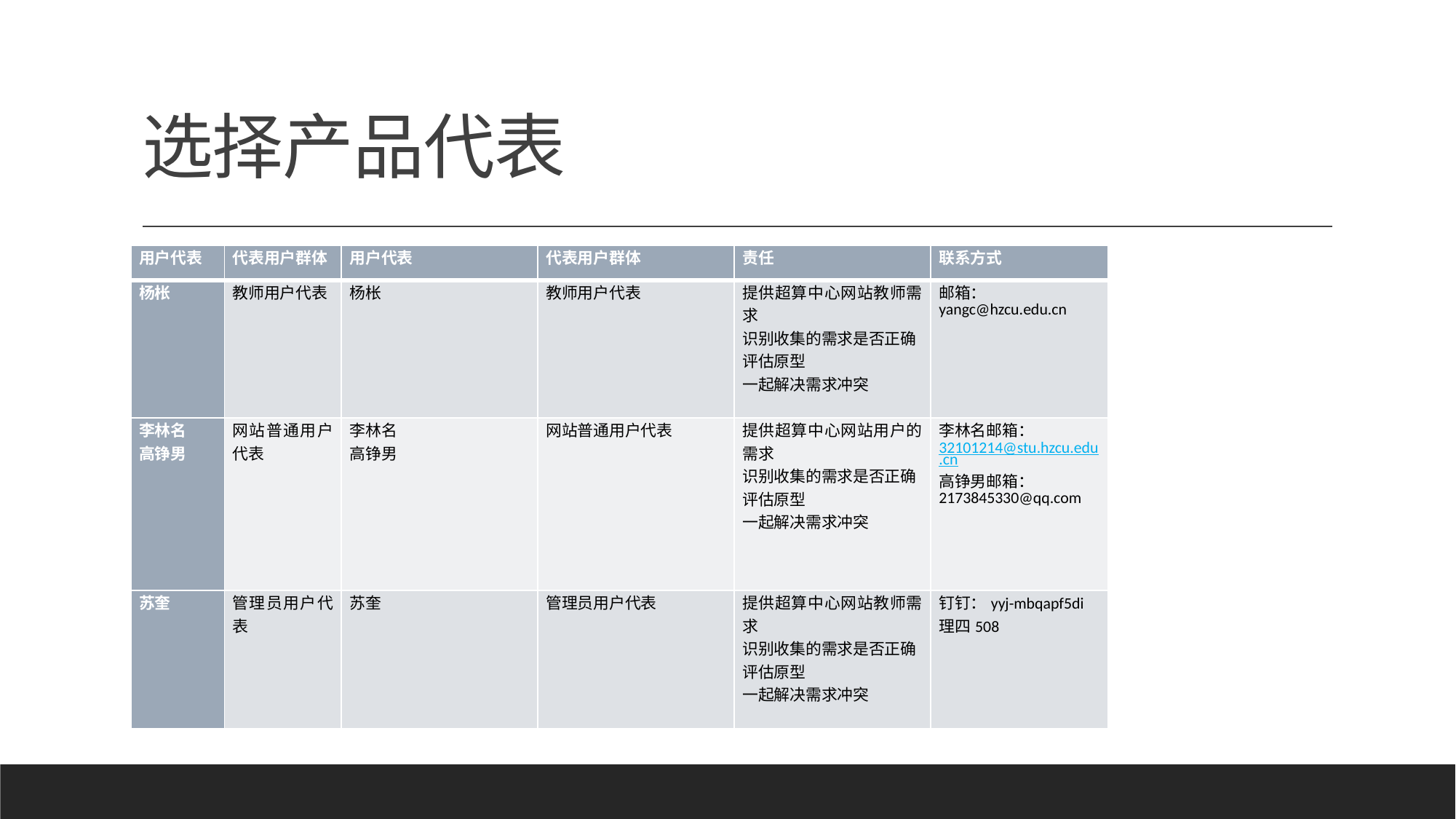

# 选择产品代表
| 用户代表 | 代表用户群体 | 用户代表 | 代表用户群体 | 责任 | 联系方式 |
| --- | --- | --- | --- | --- | --- |
| 杨枨 | 教师用户代表 | 杨枨 | 教师用户代表 | 提供超算中心网站教师需求 识别收集的需求是否正确 评估原型 一起解决需求冲突 | 邮箱： yangc@hzcu.edu.cn |
| 李林名 高铮男 | 网站普通用户代表 | 李林名 高铮男 | 网站普通用户代表 | 提供超算中心网站用户的需求 识别收集的需求是否正确 评估原型 一起解决需求冲突 | 李林名邮箱： 32101214@stu.hzcu.edu.cn 高铮男邮箱： 2173845330@qq.com |
| 苏奎 | 管理员用户代表 | 苏奎 | 管理员用户代表 | 提供超算中心网站教师需求 识别收集的需求是否正确 评估原型 一起解决需求冲突 | 钉钉：yyj-mbqapf5di 理四508 |